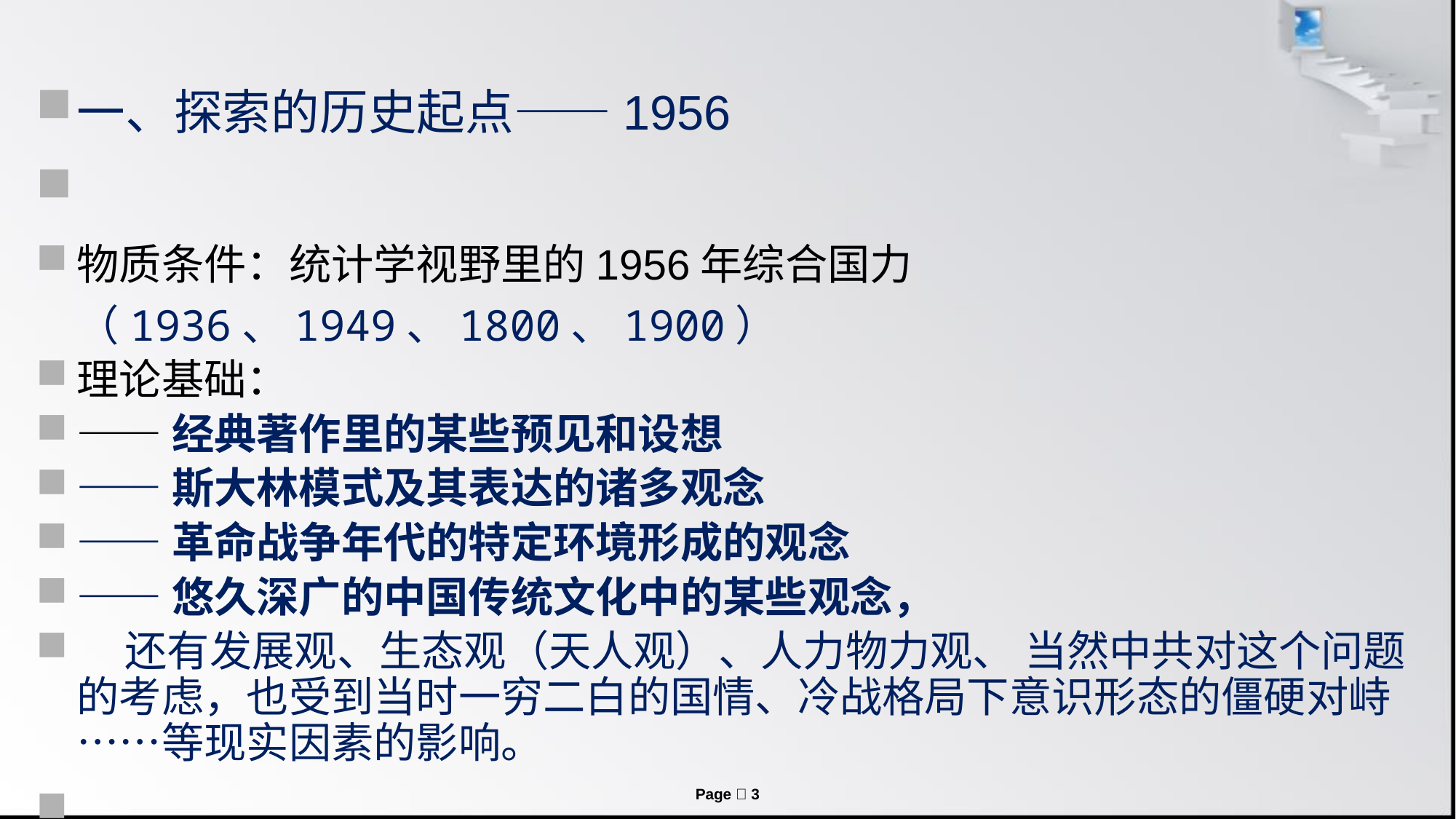

一、探索的历史起点——1956

物质条件：统计学视野里的1956年综合国力（1936、1949、1800、1900）
理论基础：
——经典著作里的某些预见和设想
——斯大林模式及其表达的诸多观念
——革命战争年代的特定环境形成的观念
——悠久深广的中国传统文化中的某些观念，
    还有发展观、生态观（天人观）、人力物力观、 当然中共对这个问题的考虑，也受到当时一穷二白的国情、冷战格局下意识形态的僵硬对峙……等现实因素的影响。